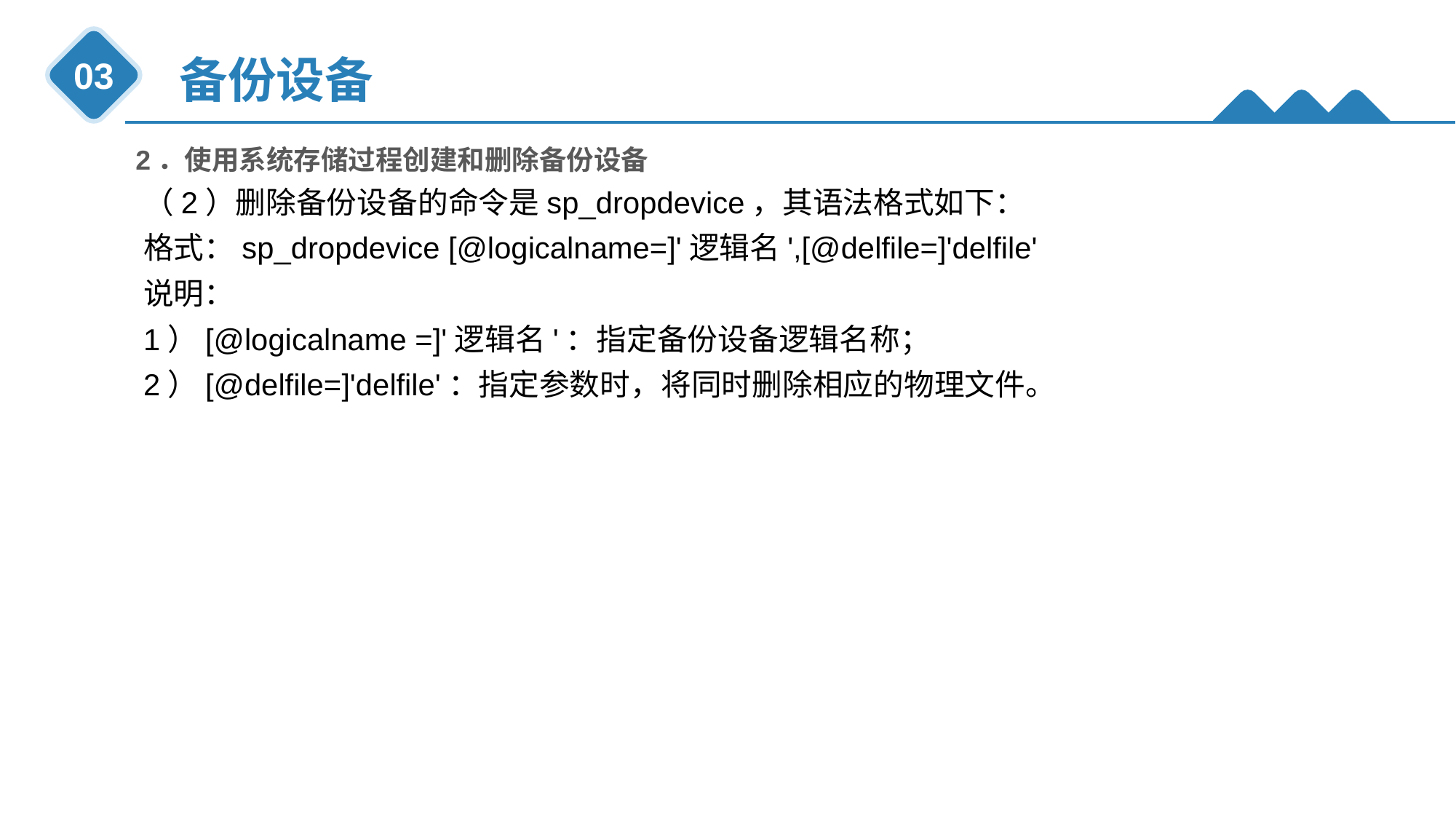

备份设备
03

2．使用系统存储过程创建和删除备份设备
（2）删除备份设备的命令是sp_dropdevice，其语法格式如下：
格式：sp_dropdevice [@logicalname=]'逻辑名',[@delfile=]'delfile'
说明：
1）[@logicalname =]'逻辑名'：指定备份设备逻辑名称；
2）[@delfile=]'delfile'：指定参数时，将同时删除相应的物理文件。